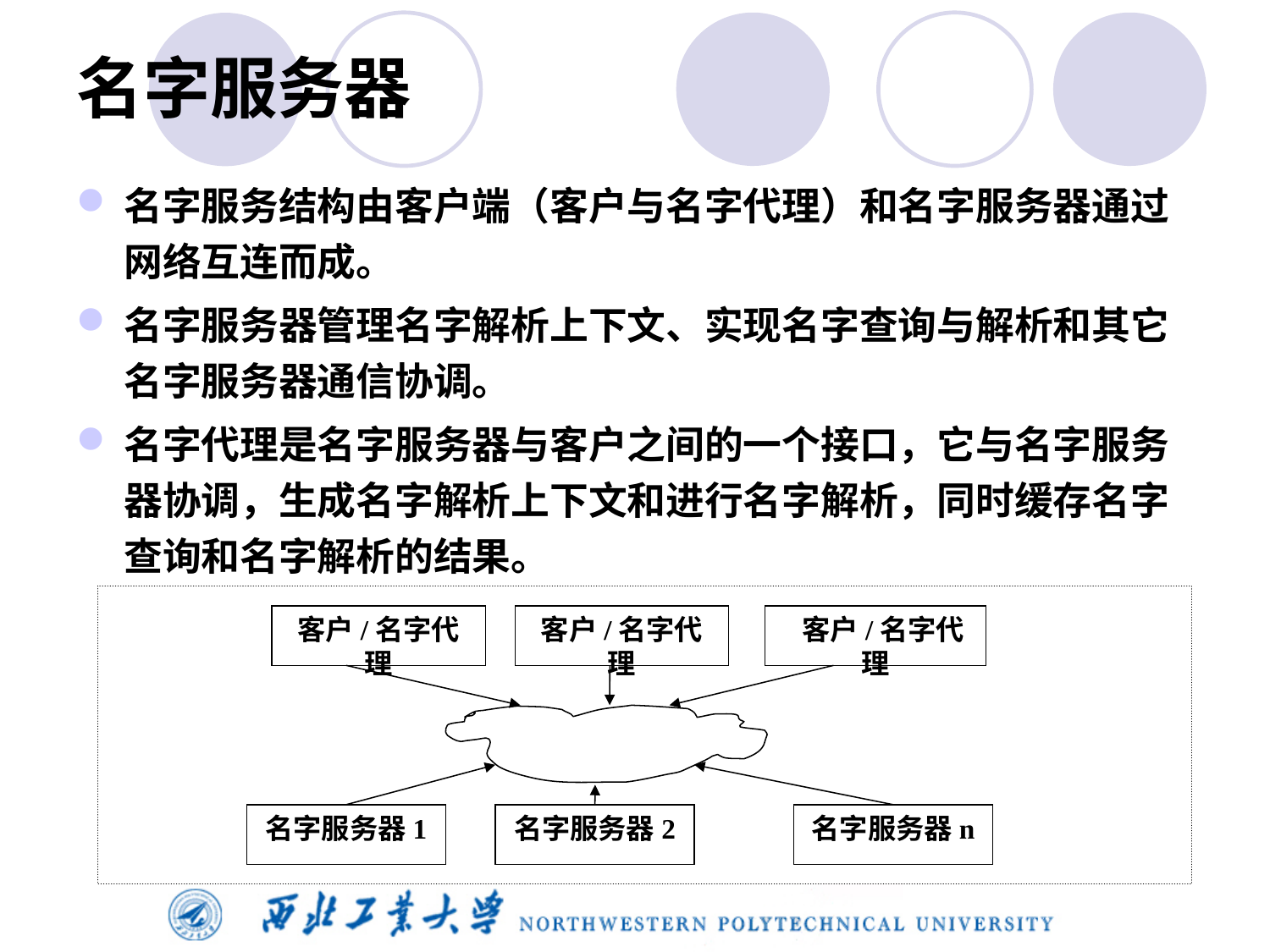

# 名字服务器
名字服务结构由客户端（客户与名字代理）和名字服务器通过网络互连而成。
名字服务器管理名字解析上下文、实现名字查询与解析和其它名字服务器通信协调。
名字代理是名字服务器与客户之间的一个接口，它与名字服务器协调，生成名字解析上下文和进行名字解析，同时缓存名字查询和名字解析的结果。

客户/名字代理
客户/名字代理
客户/名字代理

名字服务器1
名字服务器2
名字服务器n